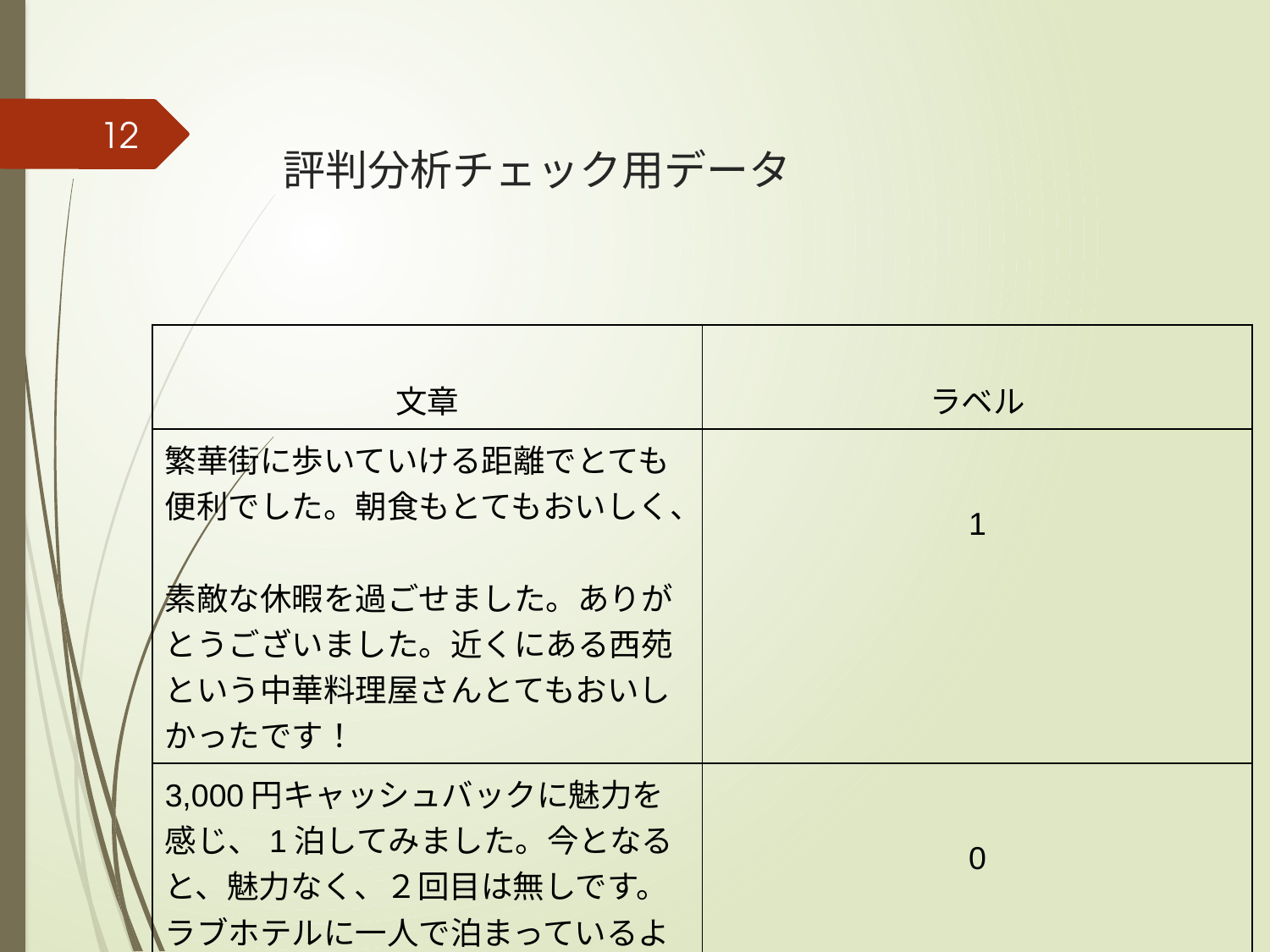

# 評判分析チェック用データ
12
| 文章 | ラベル |
| --- | --- |
| 繁華街に歩いていける距離でとても便利でした。朝食もとてもおいしく、 素敵な休暇を過ごせました。ありがとうございました。近くにある西苑という中華料理屋さんとてもおいしかったです！ | 1 |
| 3,000円キャッシュバックに魅力を感じ、1泊してみました。今となると、魅力なく、２回目は無しです。ラブホテルに一人で泊まっているような感じで、イヤな感じを受けたのは私だけ？ | 0 |